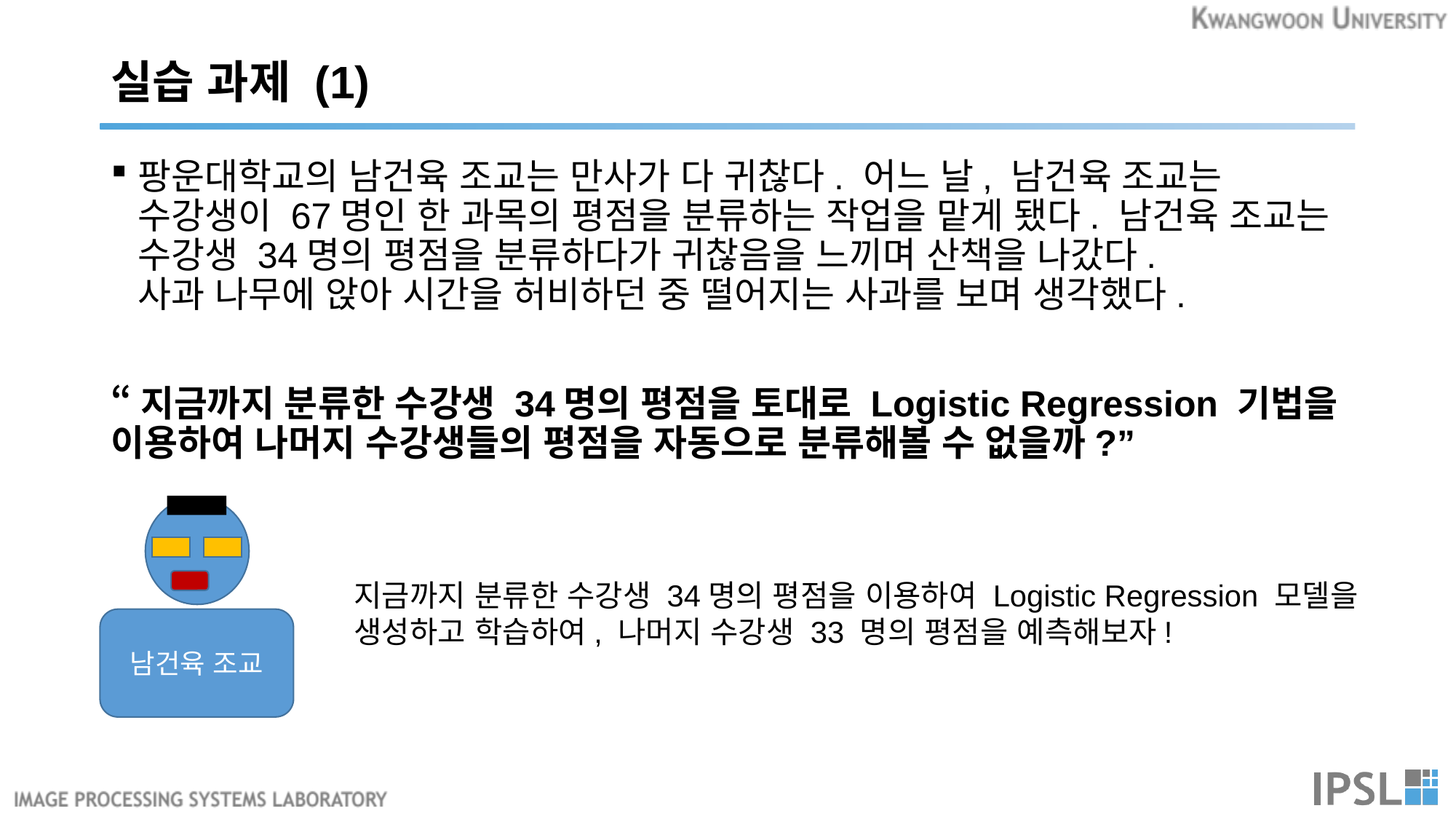

# 실습 과제 (1)
팡운대학교의 남건육 조교는 만사가 다 귀찮다. 어느 날, 남건육 조교는
수강생이 67명인 한 과목의 평점을 분류하는 작업을 맡게 됐다. 남건육 조교는 수강생 34명의 평점을 분류하다가 귀찮음을 느끼며 산책을 나갔다.
사과 나무에 앉아 시간을 허비하던 중 떨어지는 사과를 보며 생각했다.

“지금까지 분류한 수강생 34명의 평점을 토대로 Logistic Regression 기법을 이용하여 나머지 수강생들의 평점을 자동으로 분류해볼 수 없을까?”

지금까지 분류한 수강생 34명의 평점을 이용하여 Logistic Regression 모델을
생성하고 학습하여, 나머지 수강생 33 명의 평점을 예측해보자!
남건육 조교